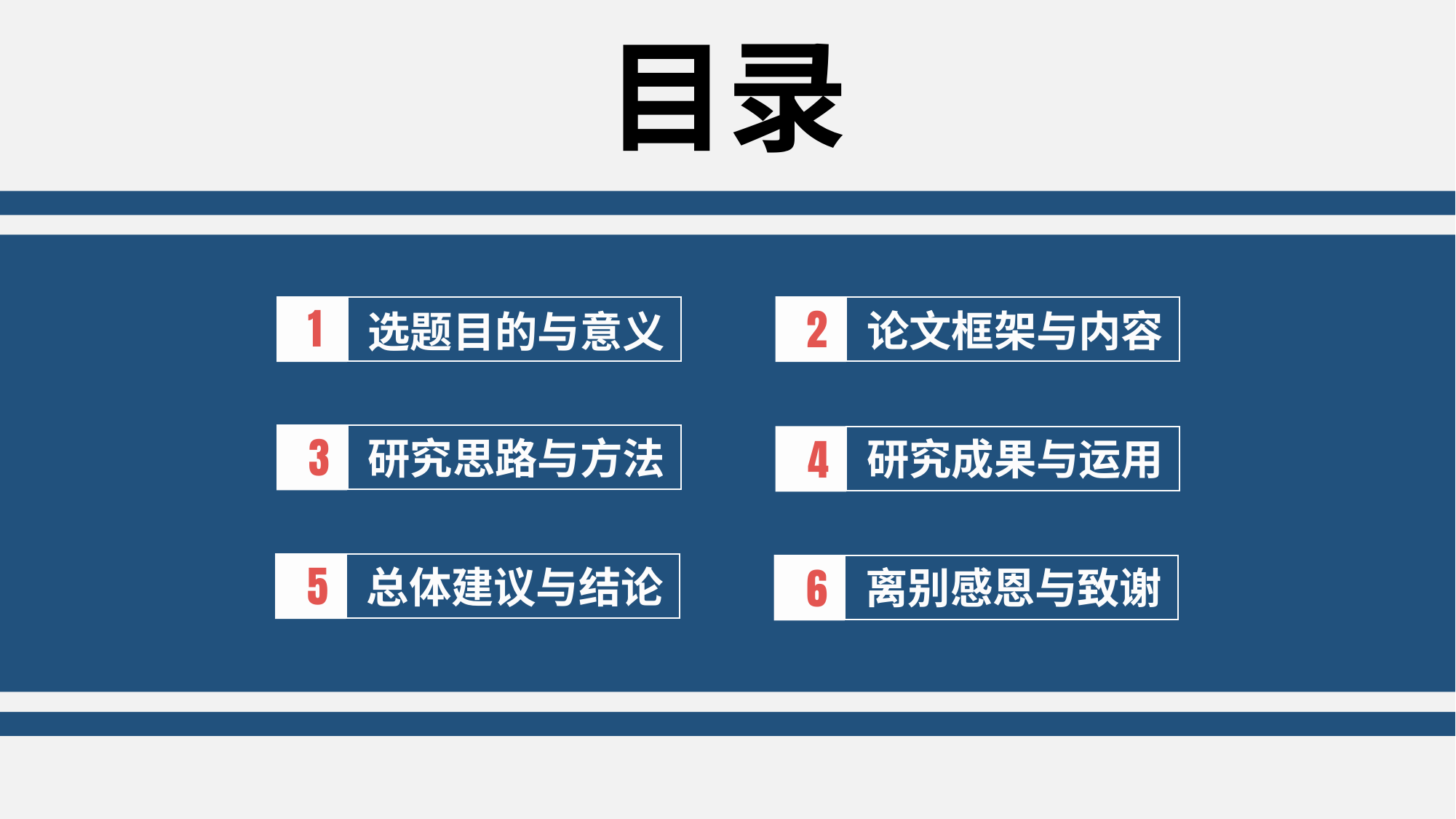

目录

论文框架与内容
1
2
选题目的与意义

研究思路与方法

研究成果与运用
3
4

总体建议与结论

离别感恩与致谢
5
6